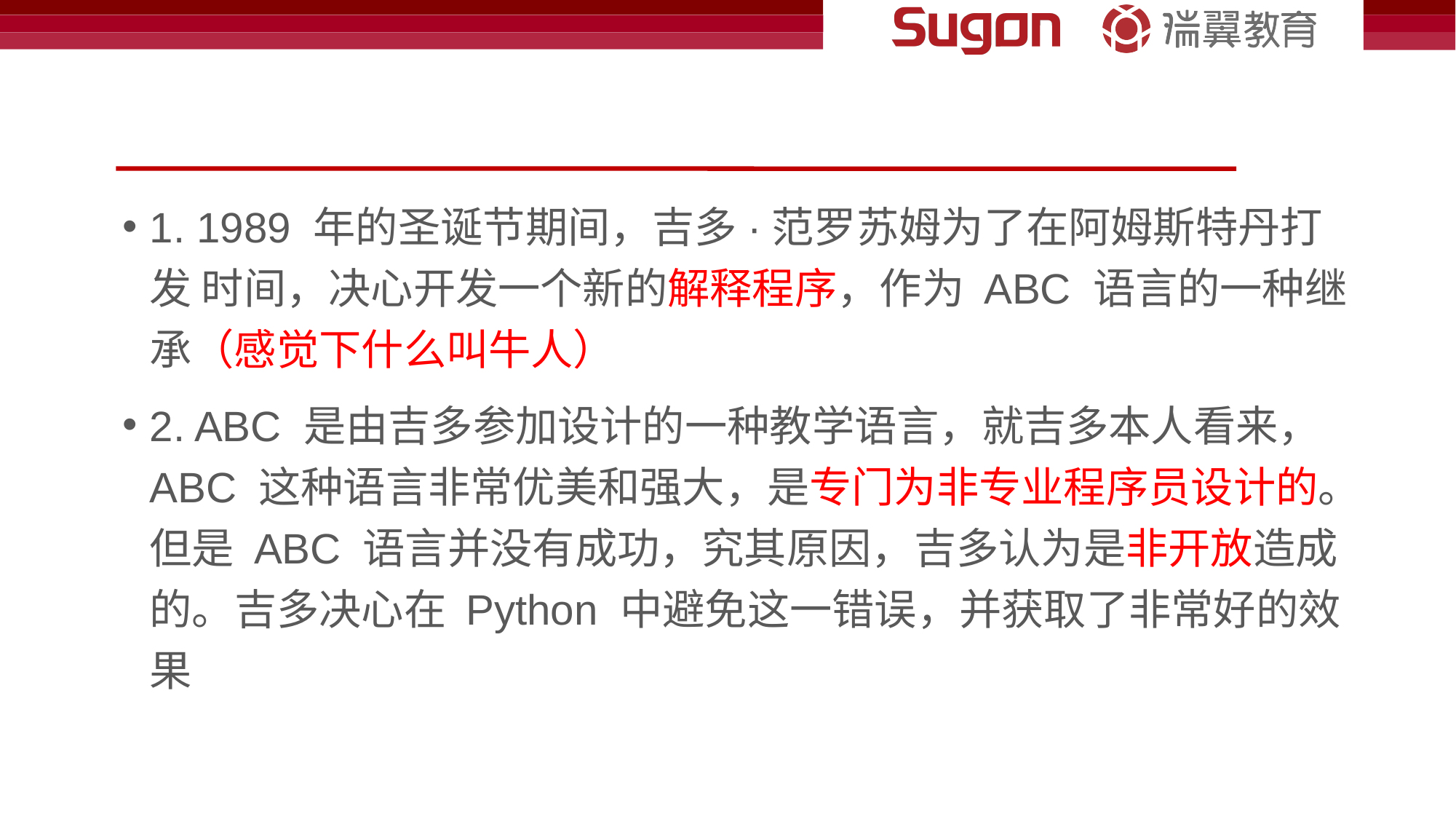

#
1. 1989 年的圣诞节期间，吉多·范罗苏姆为了在阿姆斯特丹打发 时间，决心开发一个新的解释程序，作为 ABC 语言的一种继承（感觉下什么叫牛人）
2. ABC 是由吉多参加设计的一种教学语言，就吉多本人看来，ABC 这种语言非常优美和强大，是专门为非专业程序员设计的。但是 ABC 语言并没有成功，究其原因，吉多认为是非开放造成的。吉多决心在 Python 中避免这一错误，并获取了非常好的效果